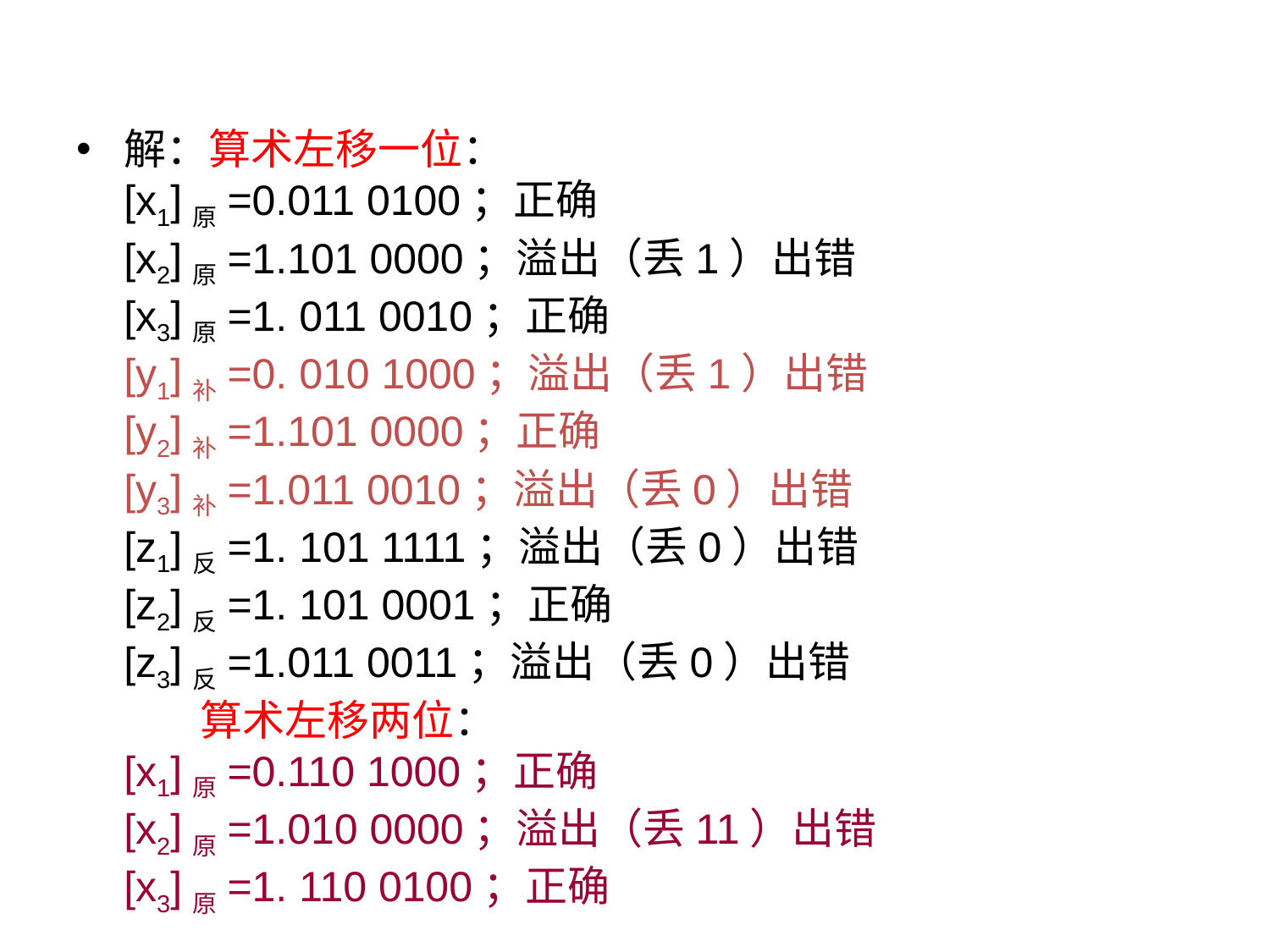

解：算术左移一位：
[x1]原=0.011 0100；正确
[x2]原=1.101 0000；溢出（丢1）出错
[x3]原=1. 011 0010；正确
[y1]补=0. 010 1000；溢出（丢1）出错
[y2]补=1.101 0000；正确
[y3]补=1.011 0010；溢出（丢0）出错
[z1]反=1. 101 1111；溢出（丢0）出错
[z2]反=1. 101 0001；正确
[z3]反=1.011 0011；溢出（丢0）出错
        算术左移两位：
[x1]原=0.110 1000；正确
[x2]原=1.010 0000；溢出（丢11）出错
[x3]原=1. 110 0100；正确